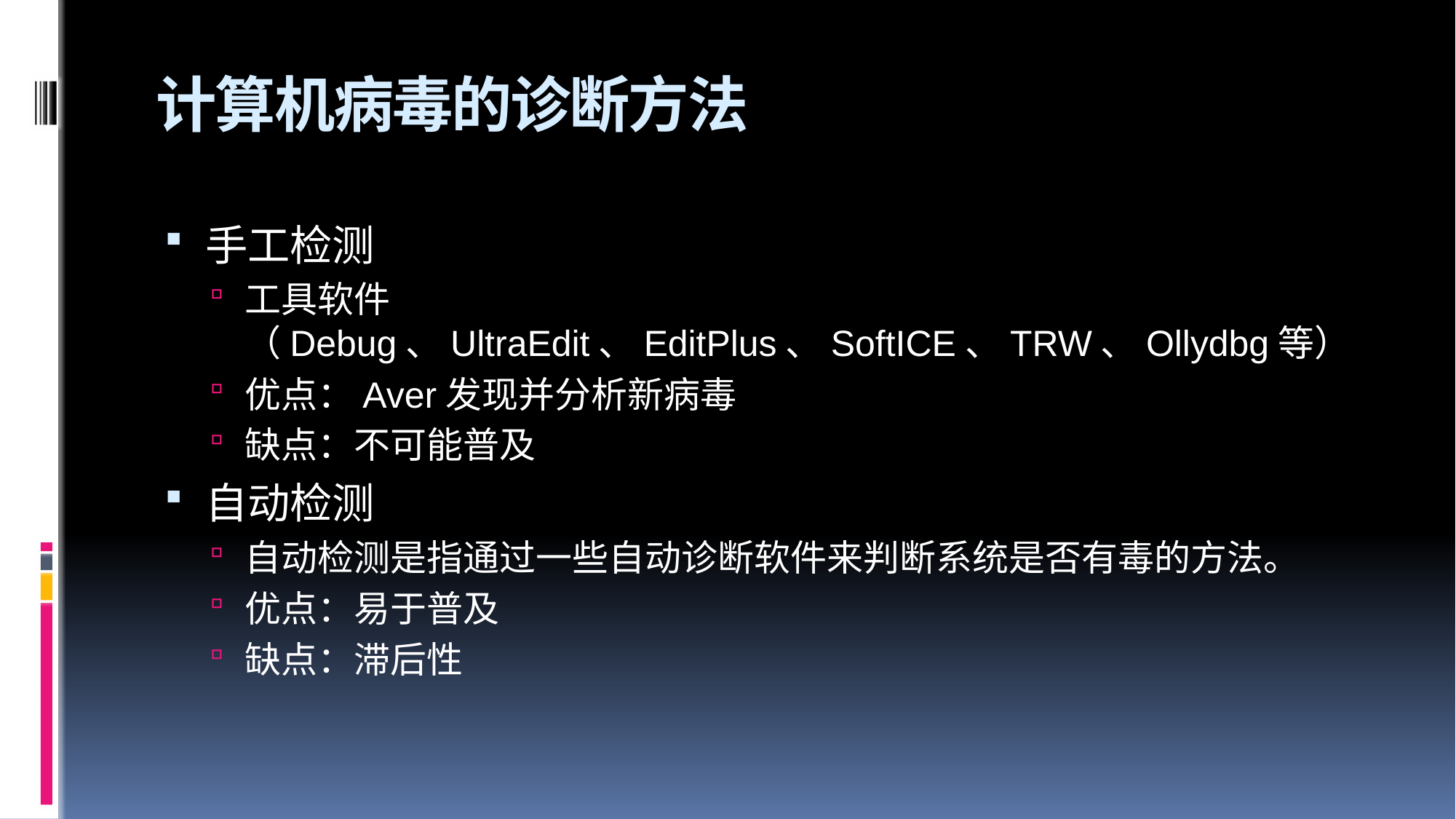

# 计算机病毒的诊断方法
手工检测
工具软件（Debug、UltraEdit、EditPlus、SoftICE、TRW、Ollydbg等）
优点：Aver发现并分析新病毒
缺点：不可能普及
自动检测
自动检测是指通过一些自动诊断软件来判断系统是否有毒的方法。
优点：易于普及
缺点：滞后性